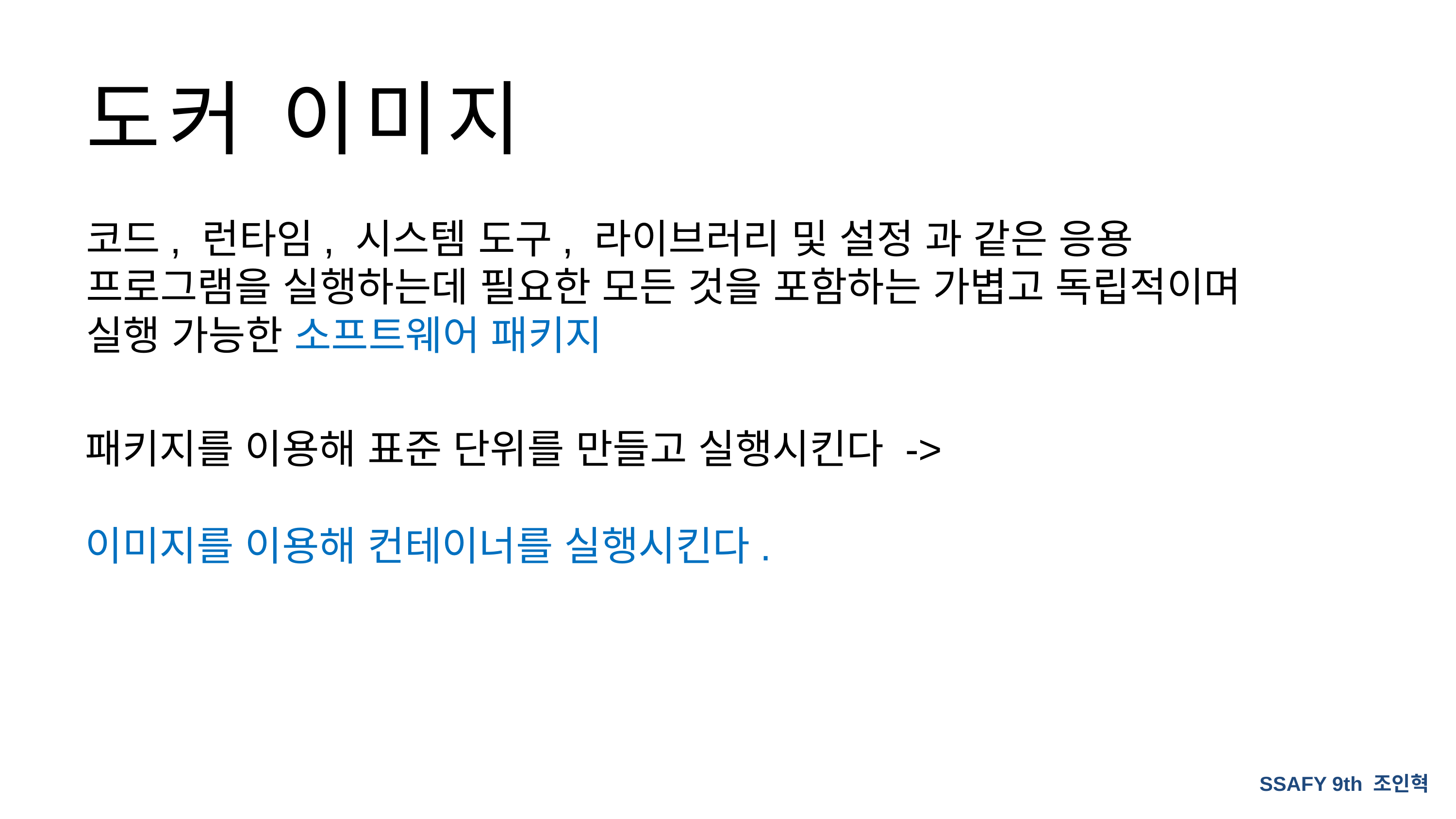

도커 이미지
코드, 런타임, 시스템 도구, 라이브러리 및 설정 과 같은 응용 프로그램을 실행하는데 필요한 모든 것을 포함하는 가볍고 독립적이며 실행 가능한 소프트웨어 패키지
패키지를 이용해 표준 단위를 만들고 실행시킨다 ->

이미지를 이용해 컨테이너를 실행시킨다.
SSAFY 9th 조인혁